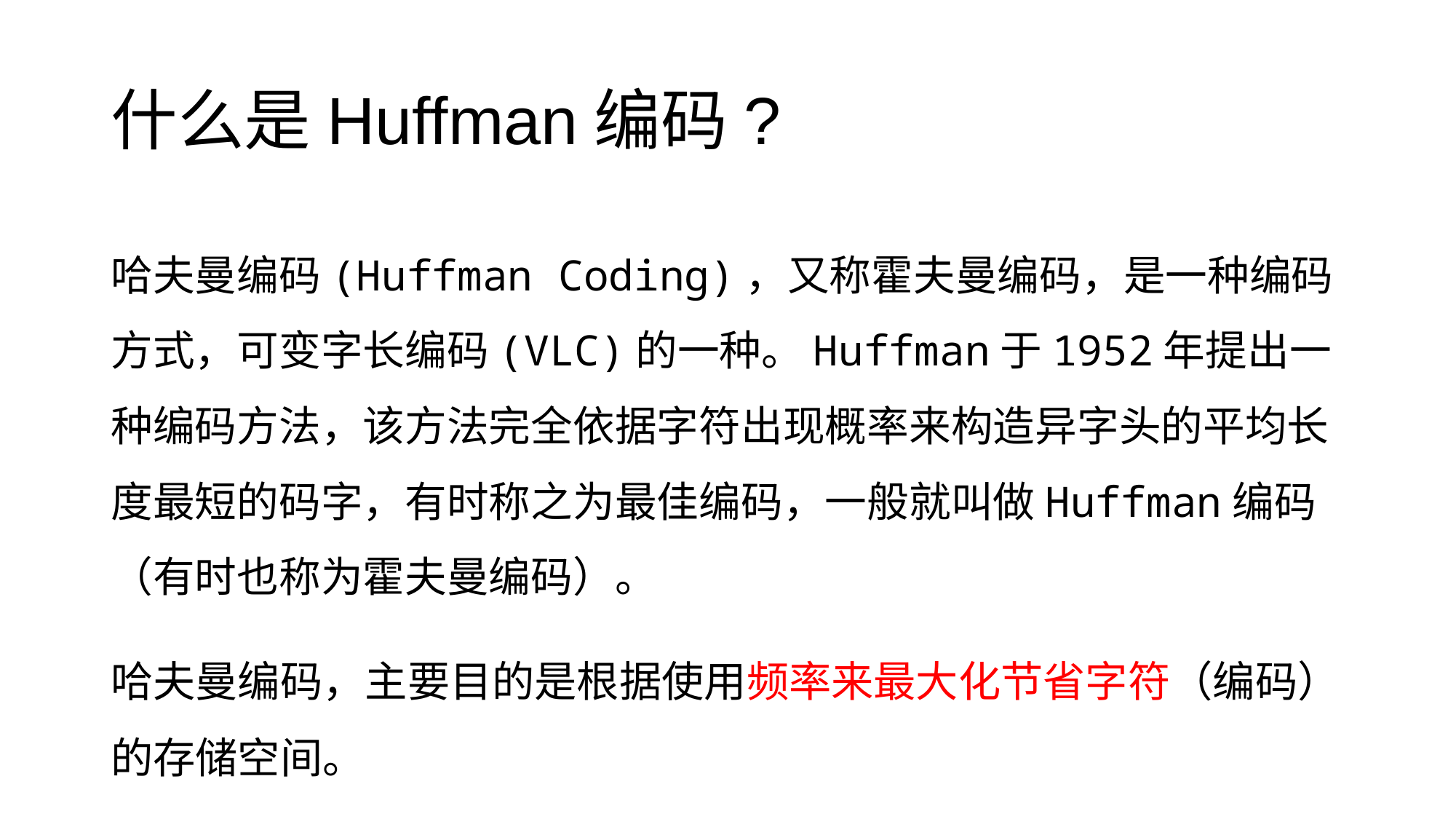

# 什么是Huffman编码?
哈夫曼编码(Huffman Coding)，又称霍夫曼编码，是一种编码方式，可变字长编码(VLC)的一种。Huffman于1952年提出一种编码方法，该方法完全依据字符出现概率来构造异字头的平均长度最短的码字，有时称之为最佳编码，一般就叫做Huffman编码（有时也称为霍夫曼编码）。
哈夫曼编码，主要目的是根据使用频率来最大化节省字符（编码）的存储空间。